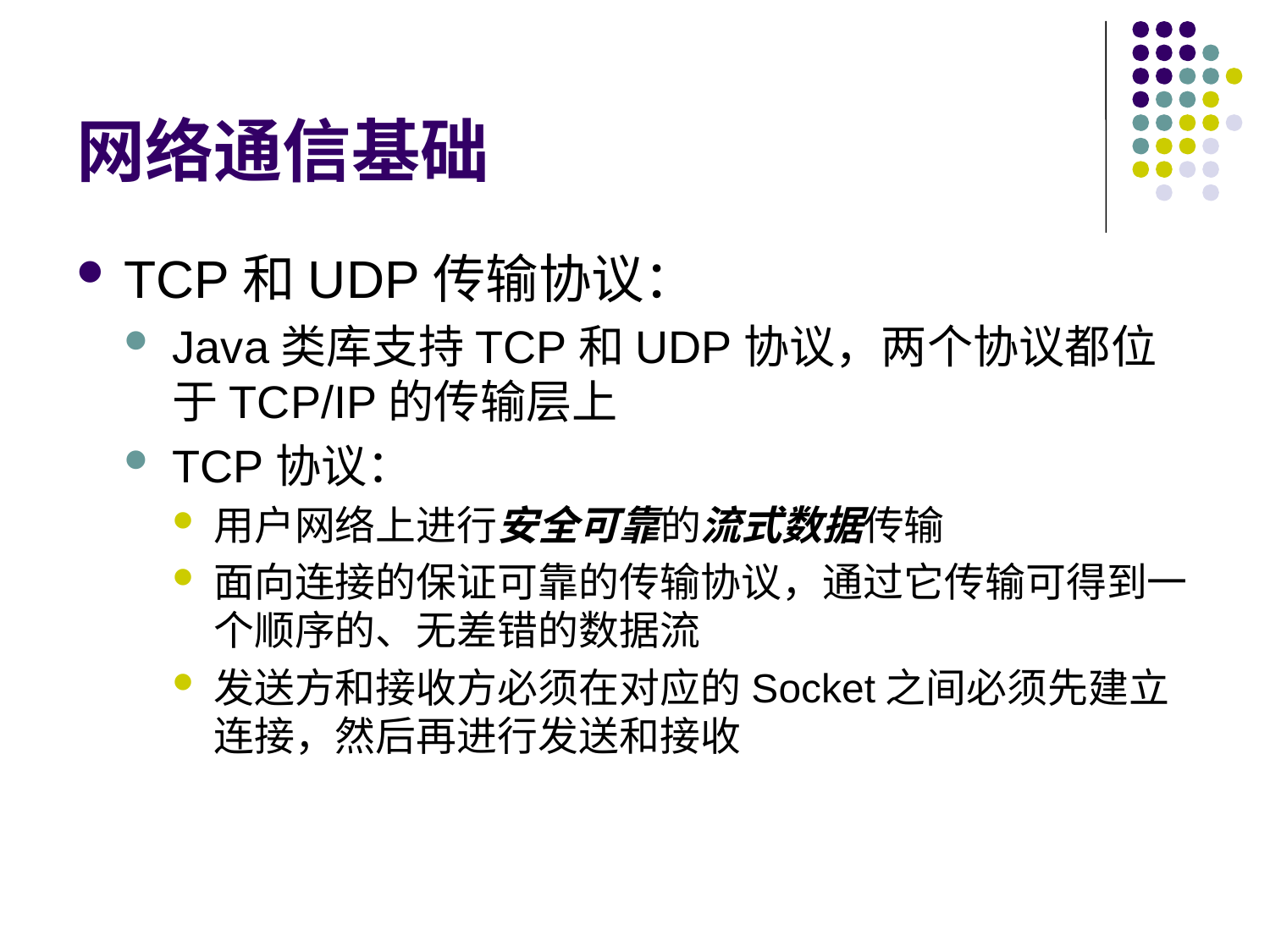

# 网络通信基础
TCP和UDP传输协议：
Java类库支持TCP和UDP协议，两个协议都位于TCP/IP的传输层上
TCP协议：
用户网络上进行安全可靠的流式数据传输
面向连接的保证可靠的传输协议，通过它传输可得到一个顺序的、无差错的数据流
发送方和接收方必须在对应的Socket之间必须先建立连接，然后再进行发送和接收